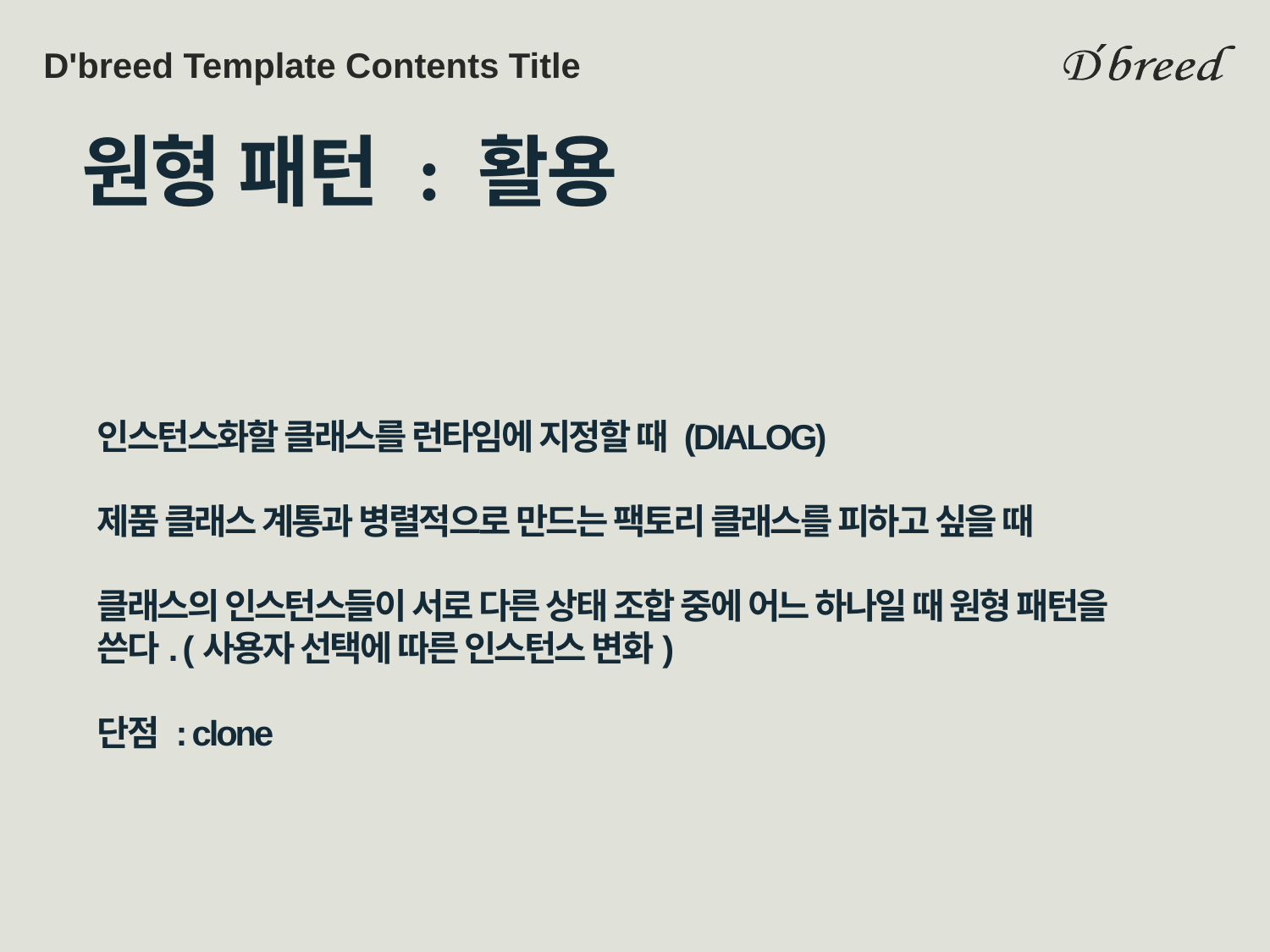

# D'breed Template Contents Title
원형 패턴 : 활용

인스턴스화할 클래스를 런타임에 지정할 때 (DIALOG)

제품 클래스 계통과 병렬적으로 만드는 팩토리 클래스를 피하고 싶을 때

클래스의 인스턴스들이 서로 다른 상태 조합 중에 어느 하나일 때 원형 패턴을 쓴다. (사용자 선택에 따른 인스턴스 변화)

단점 : clone